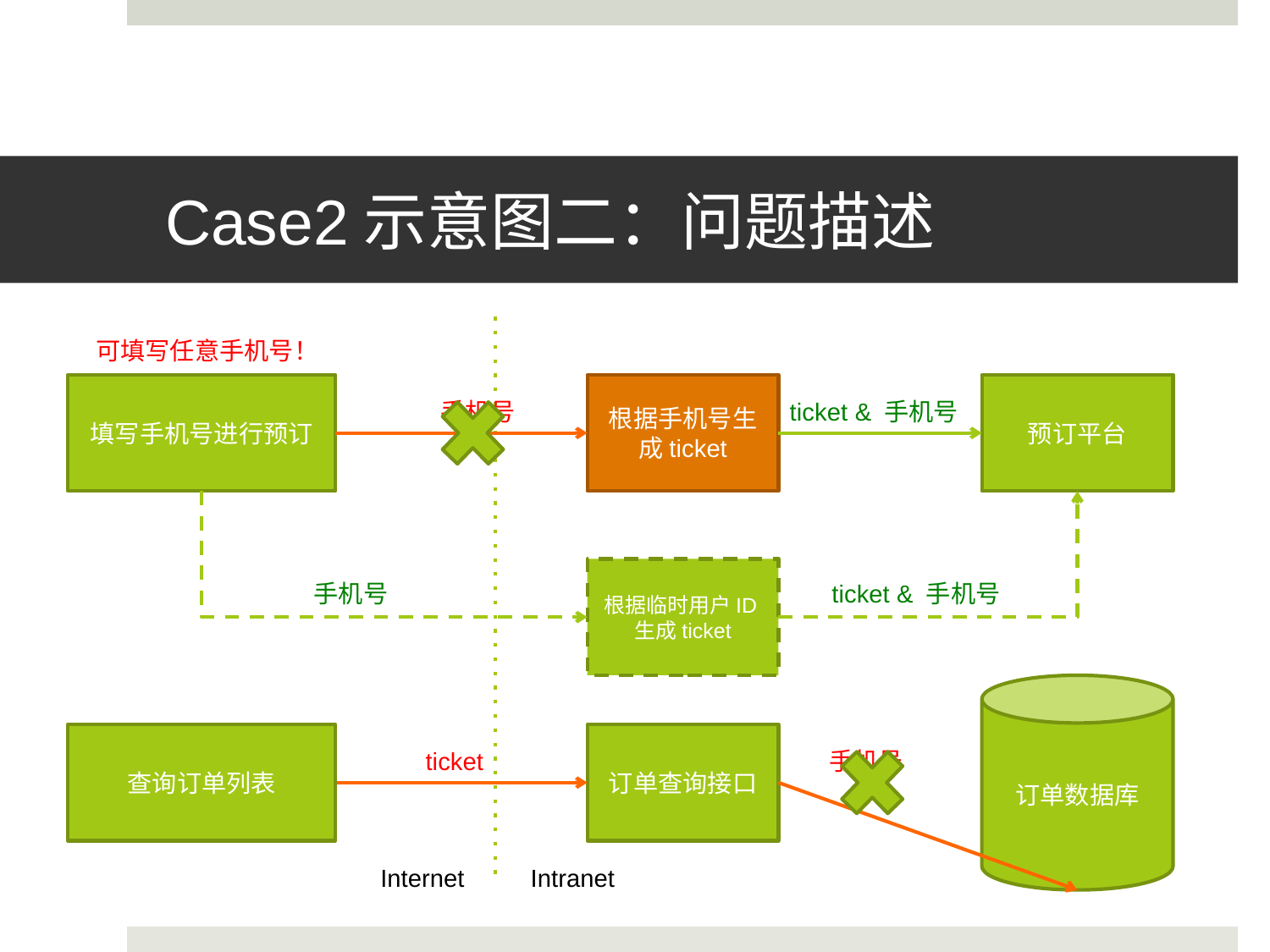

# Case2示意图二：问题描述
可填写任意手机号！
填写手机号进行预订
根据手机号生成ticket
预订平台

手机号
ticket & 手机号
根据临时用户ID生成ticket
手机号
ticket & 手机号
订单数据库
查询订单列表
订单查询接口

ticket
手机号
Internet
Intranet